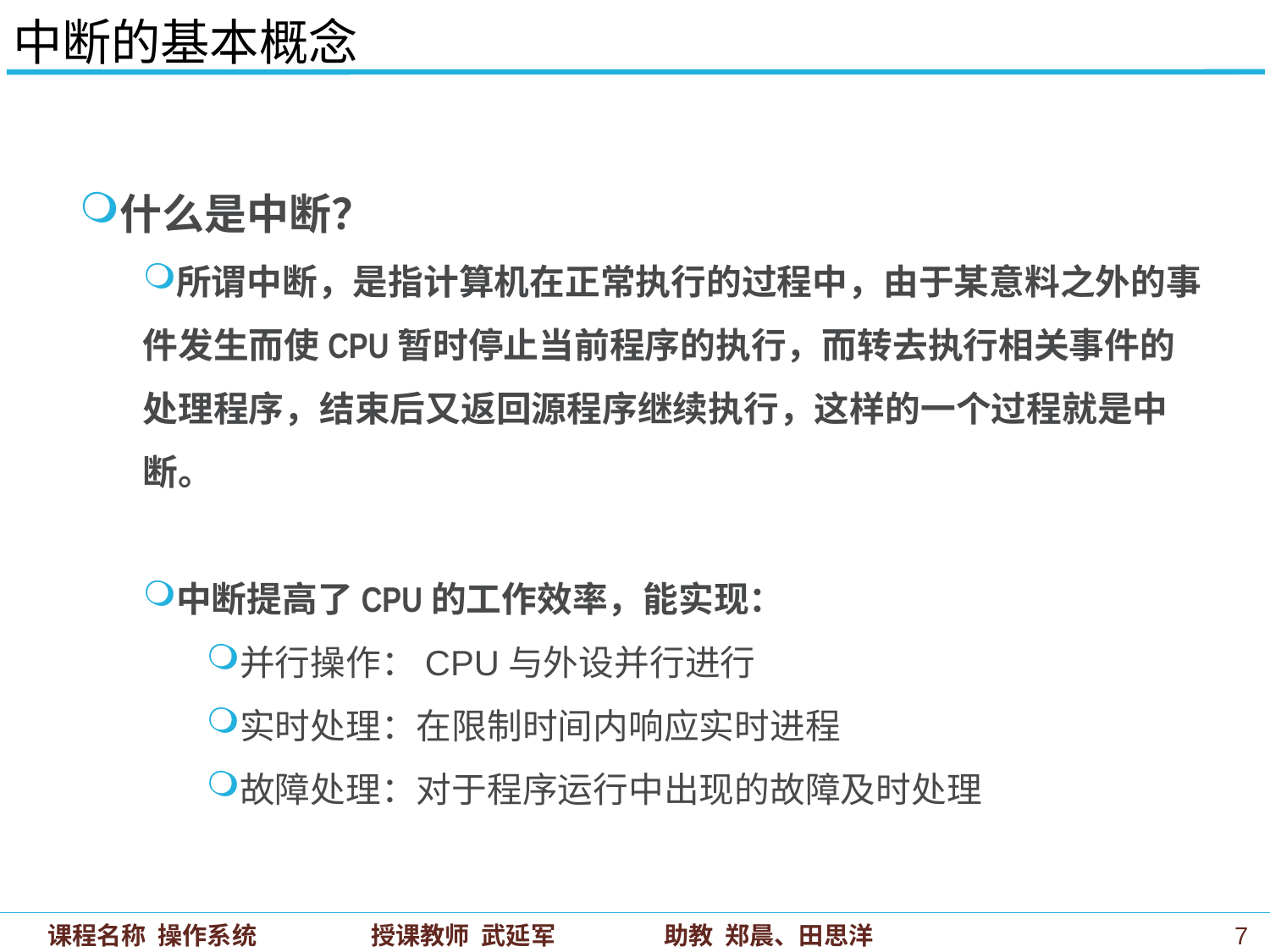

中断的基本概念
什么是中断？
所谓中断，是指计算机在正常执行的过程中，由于某意料之外的事件发生而使CPU暂时停止当前程序的执行，而转去执行相关事件的处理程序，结束后又返回源程序继续执行，这样的一个过程就是中断。

中断提高了CPU的工作效率，能实现：
并行操作：CPU与外设并行进行
实时处理：在限制时间内响应实时进程
故障处理：对于程序运行中出现的故障及时处理

课程名称  操作系统                    授课教师  武延军                   助教  郑晨、田思洋
7